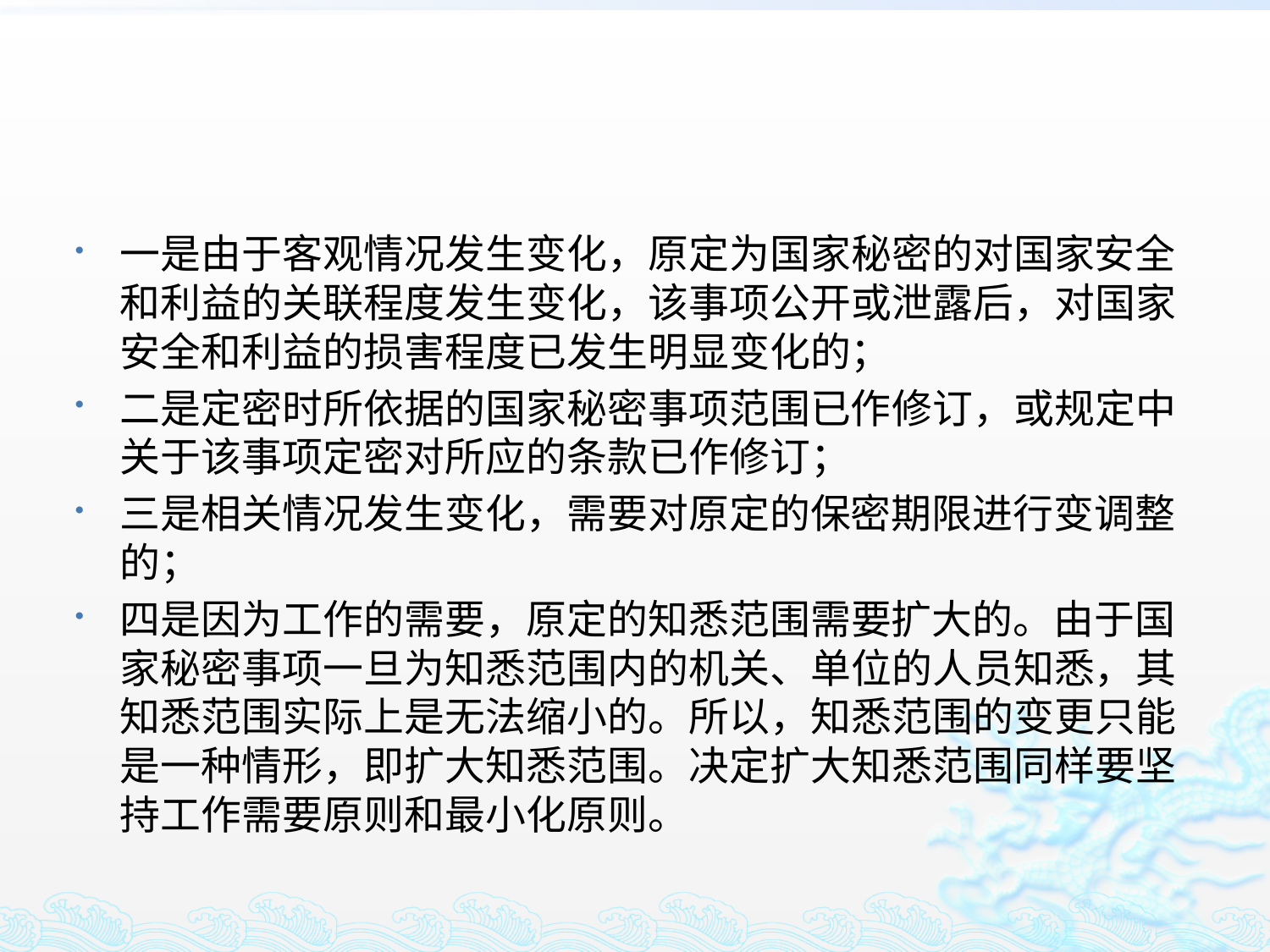

#
一是由于客观情况发生变化，原定为国家秘密的对国家安全和利益的关联程度发生变化，该事项公开或泄露后，对国家安全和利益的损害程度已发生明显变化的；
二是定密时所依据的国家秘密事项范围已作修订，或规定中关于该事项定密对所应的条款已作修订；
三是相关情况发生变化，需要对原定的保密期限进行变调整的；
四是因为工作的需要，原定的知悉范围需要扩大的。由于国家秘密事项一旦为知悉范围内的机关、单位的人员知悉，其知悉范围实际上是无法缩小的。所以，知悉范围的变更只能是一种情形，即扩大知悉范围。决定扩大知悉范围同样要坚持工作需要原则和最小化原则。